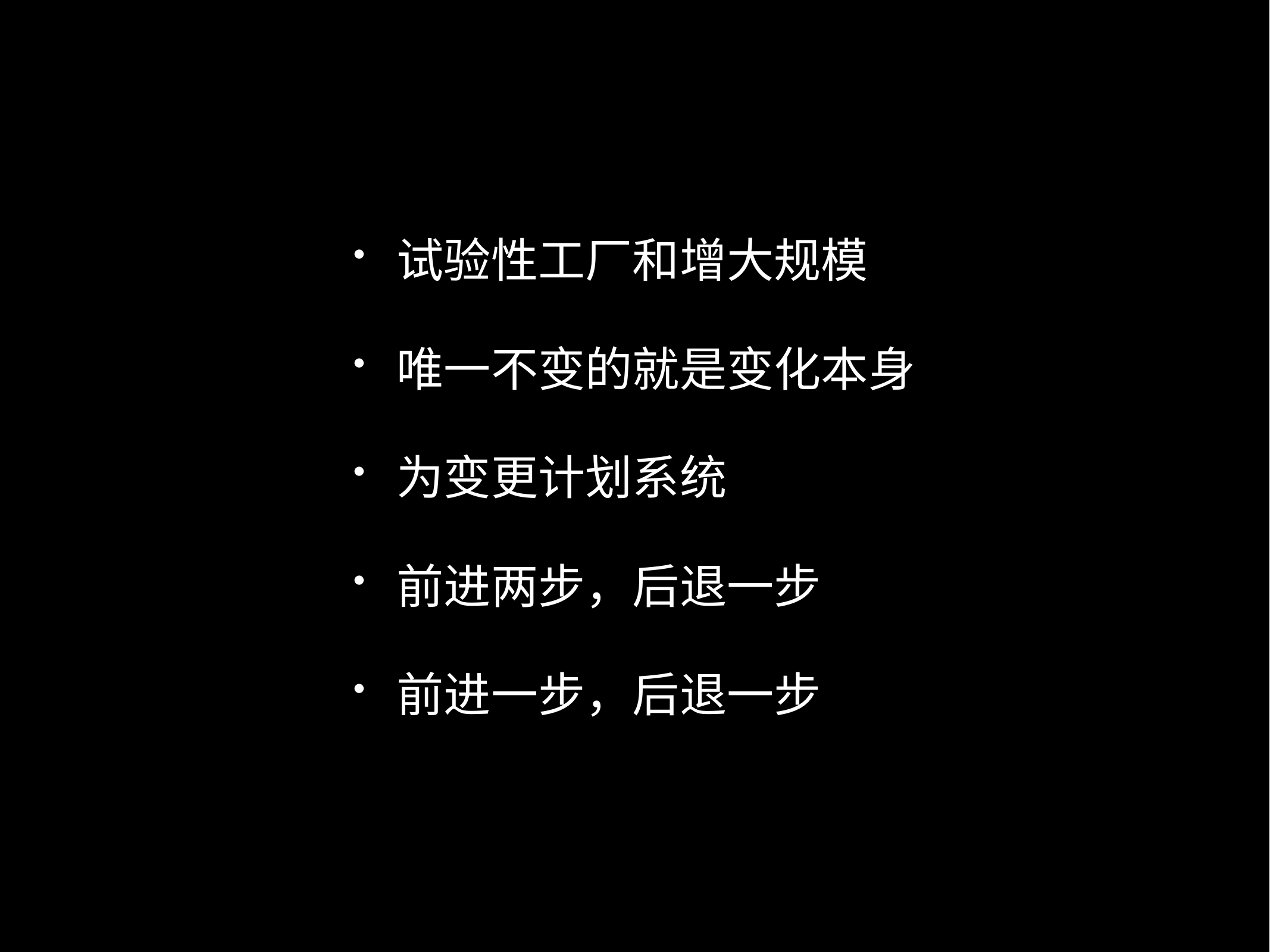

试验性工厂和增大规模
唯一不变的就是变化本身
为变更计划系统
前进两步，后退一步
前进一步，后退一步